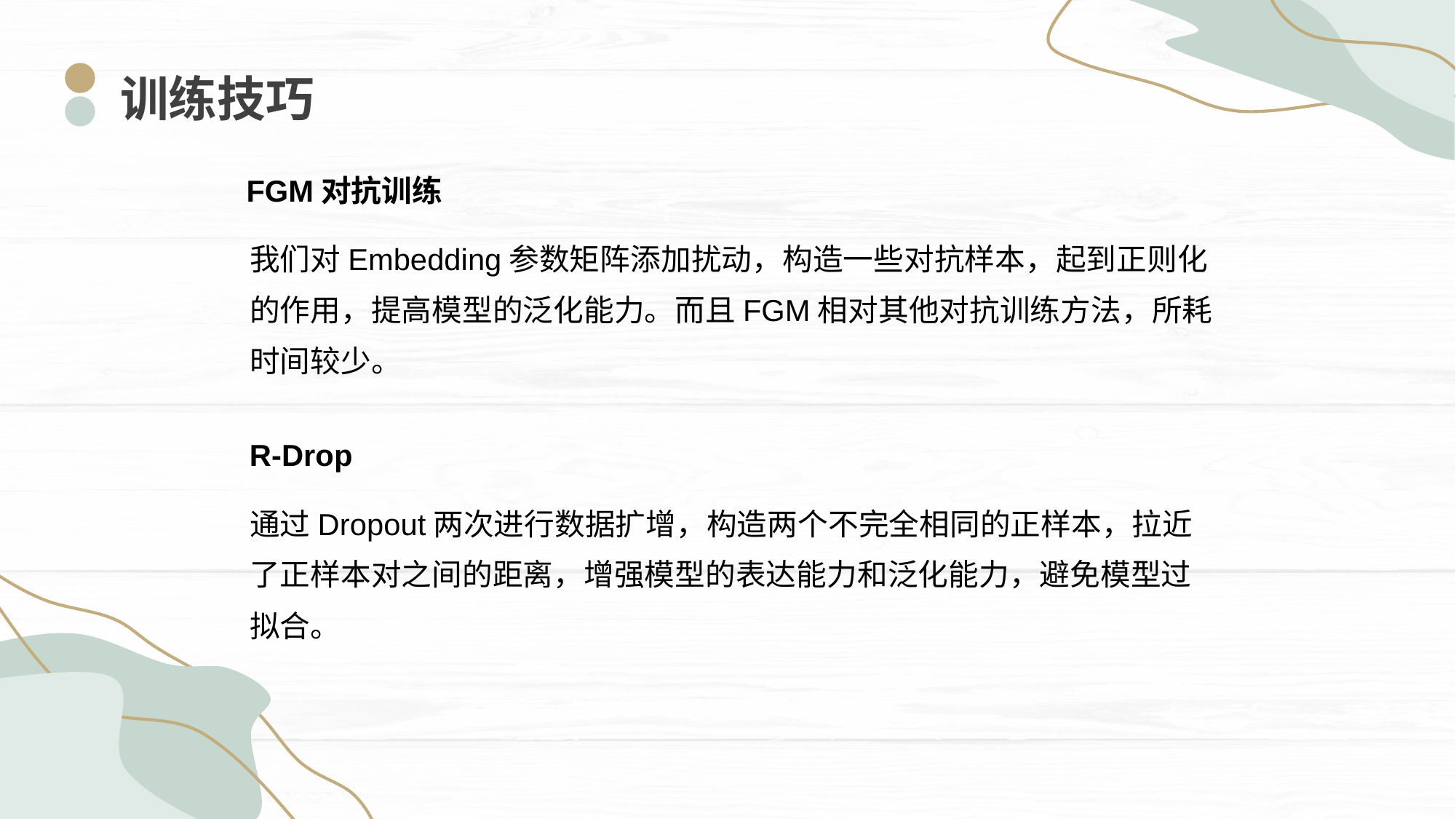

训练技巧

FGM对抗训练
我们对Embedding参数矩阵添加扰动，构造一些对抗样本，起到正则化的作用，提高模型的泛化能力。而且FGM相对其他对抗训练方法，所耗时间较少。
R-Drop
通过Dropout两次进行数据扩增，构造两个不完全相同的正样本，拉近了正样本对之间的距离，增强模型的表达能力和泛化能力，避免模型过拟合。